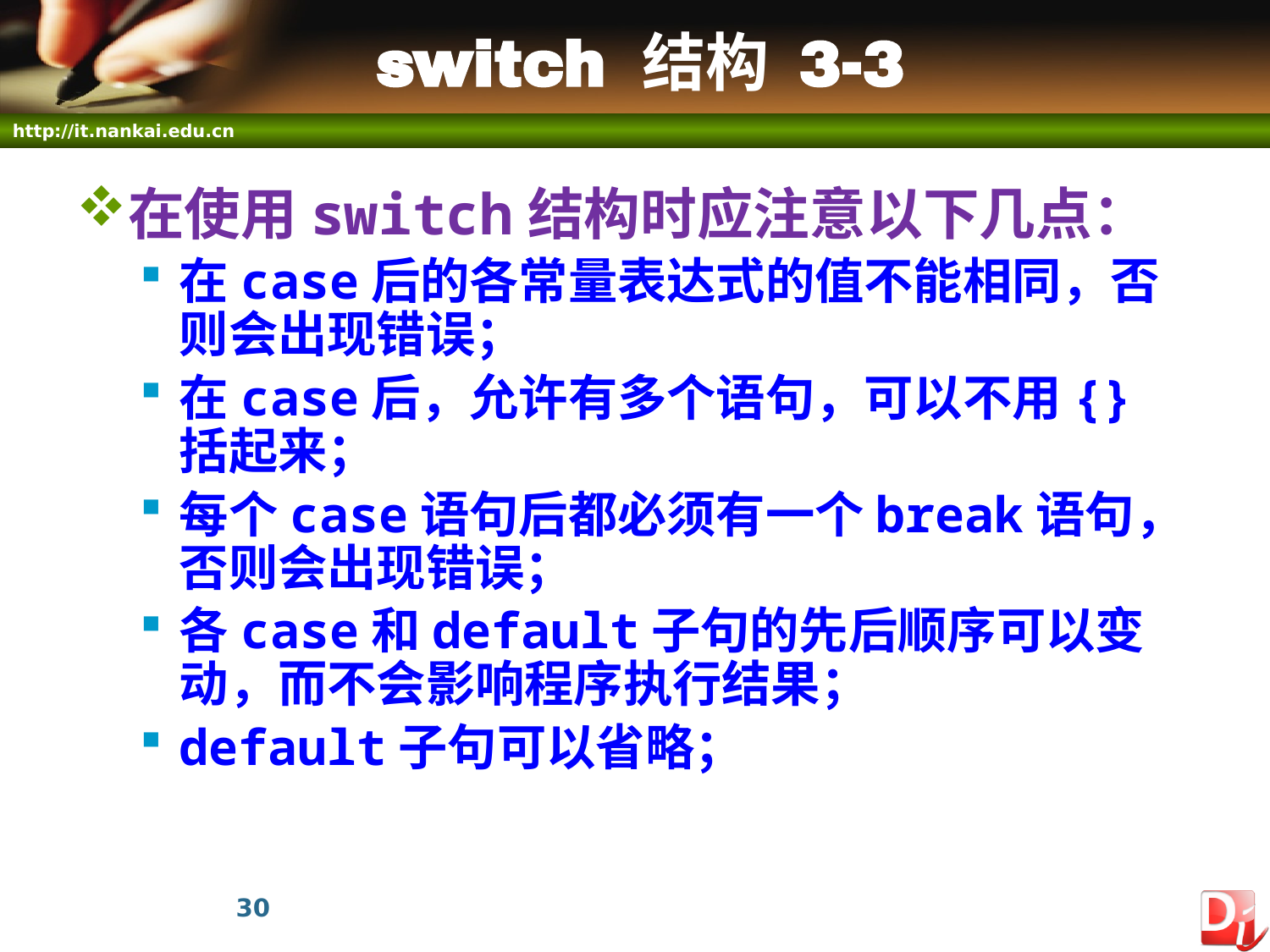

# switch 结构 3-3
在使用switch结构时应注意以下几点：
在case后的各常量表达式的值不能相同，否则会出现错误；
在case后，允许有多个语句，可以不用{}括起来；
每个case语句后都必须有一个break语句，否则会出现错误；
各case和default子句的先后顺序可以变动，而不会影响程序执行结果；
default子句可以省略；
30